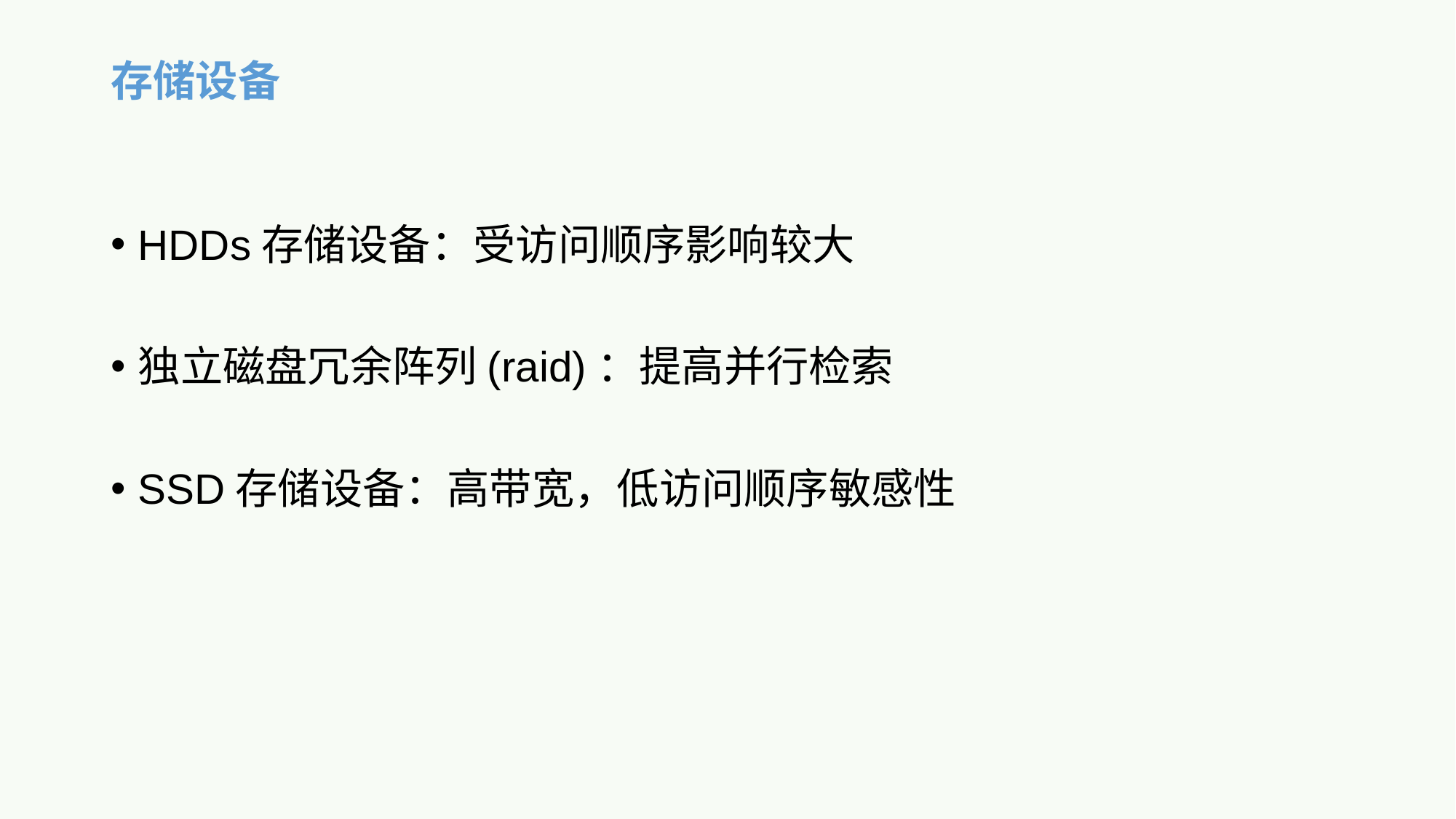

# 存储设备
HDDs存储设备：受访问顺序影响较大

独立磁盘冗余阵列(raid)：提高并行检索

SSD存储设备：高带宽，低访问顺序敏感性